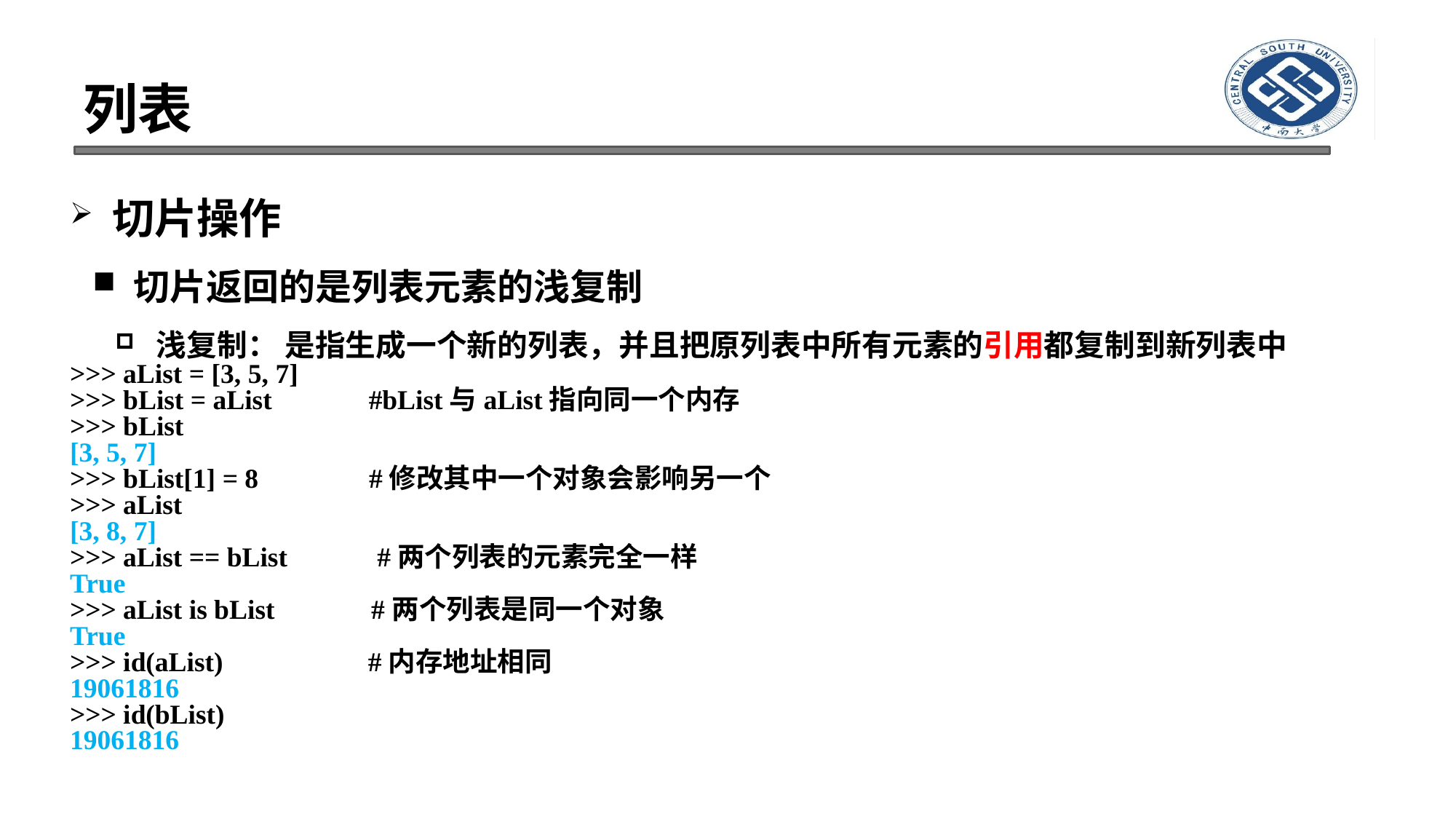

# 列表
切片操作
切片返回的是列表元素的浅复制
浅复制： 是指生成一个新的列表，并且把原列表中所有元素的引用都复制到新列表中
>>> aList = [3, 5, 7]
>>> bList = aList              #bList与aList指向同一个内存
>>> bList
[3, 5, 7]
>>> bList[1] = 8                #修改其中一个对象会影响另一个
>>> aList
[3, 8, 7]
>>> aList == bList             #两个列表的元素完全一样
True
>>> aList is bList              #两个列表是同一个对象
True
>>> id(aList)                     #内存地址相同
19061816
>>> id(bList)
19061816